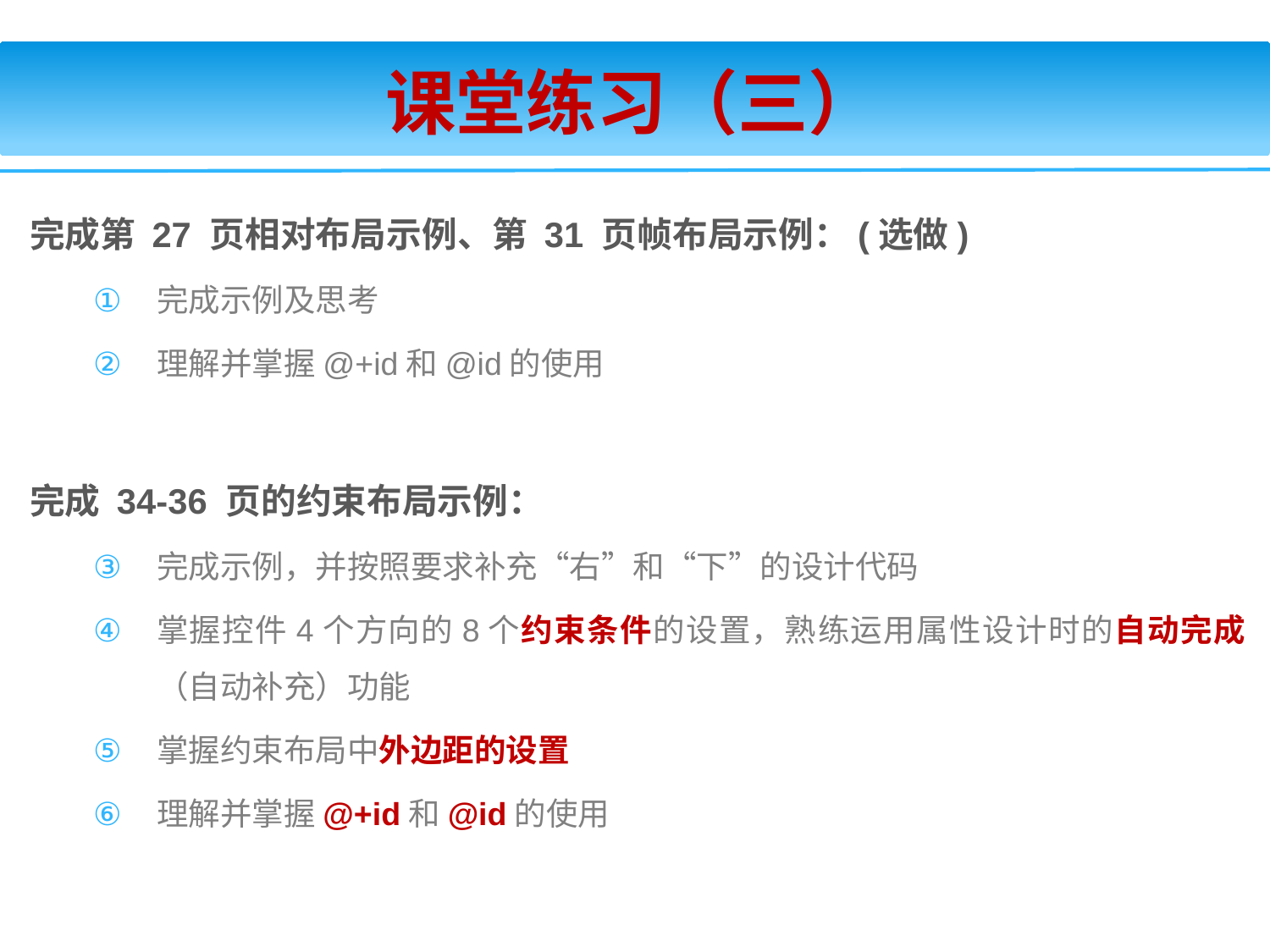

课堂练习（三）
完成第 27 页相对布局示例、第 31 页帧布局示例：(选做)
完成示例及思考
理解并掌握@+id和@id的使用

完成 34-36 页的约束布局示例：
完成示例，并按照要求补充“右”和“下”的设计代码
掌握控件4个方向的8个约束条件的设置，熟练运用属性设计时的自动完成（自动补充）功能
掌握约束布局中外边距的设置
理解并掌握@+id和@id的使用